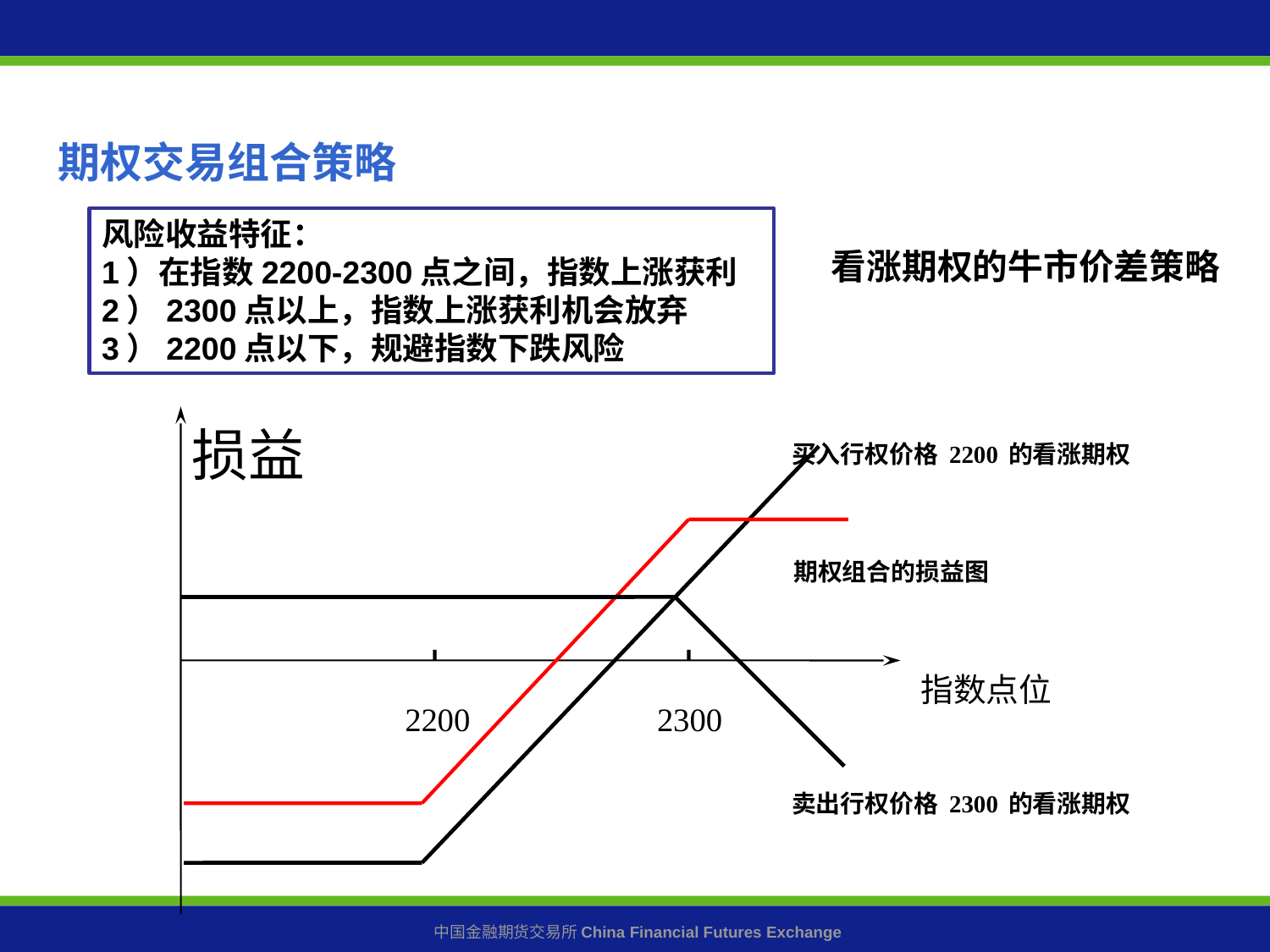

# 期权交易组合策略
风险收益特征：
1）在指数2200-2300点之间，指数上涨获利
2）2300点以上，指数上涨获利机会放弃
3）2200点以下，规避指数下跌风险
看涨期权的牛市价差策略
买入行权价格2200的看涨期权

损益

期权组合的损益图

指数点位

2200
2300

卖出行权价格2300的看涨期权